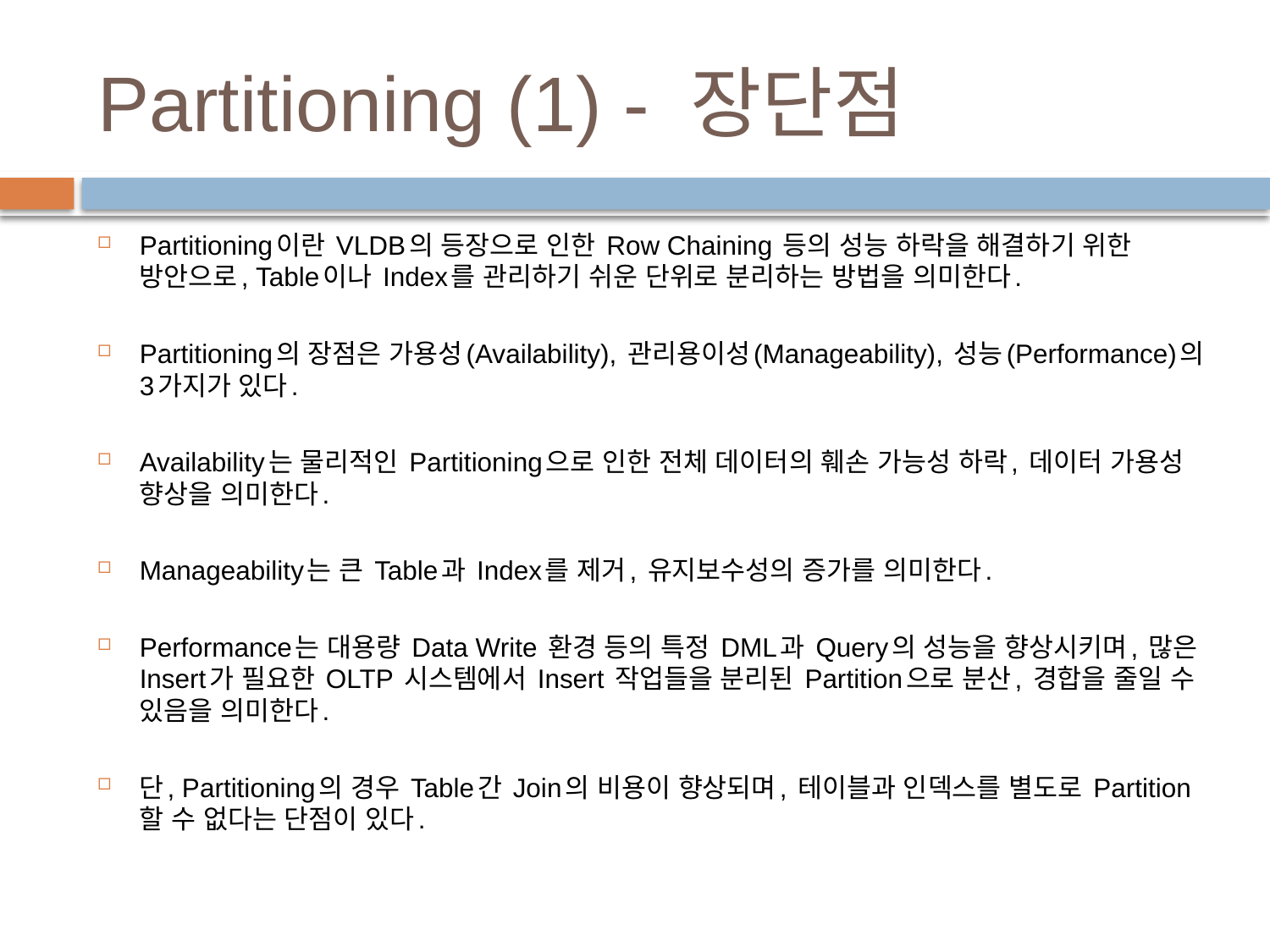

# Partitioning (1) - 장단점
Partitioning이란 VLDB의 등장으로 인한 Row Chaining 등의 성능 하락을 해결하기 위한 방안으로, Table이나 Index를 관리하기 쉬운 단위로 분리하는 방법을 의미한다.

Partitioning의 장점은 가용성(Availability), 관리용이성(Manageability), 성능(Performance)의 3가지가 있다.

Availability는 물리적인 Partitioning으로 인한 전체 데이터의 훼손 가능성 하락, 데이터 가용성 향상을 의미한다.

Manageability는 큰 Table과 Index를 제거, 유지보수성의 증가를 의미한다.

Performance는 대용량 Data Write 환경 등의 특정 DML과 Query의 성능을 향상시키며, 많은 Insert가 필요한 OLTP 시스템에서 Insert 작업들을 분리된 Partition으로 분산, 경합을 줄일 수 있음을 의미한다.

단, Partitioning의 경우 Table간 Join의 비용이 향상되며, 테이블과 인덱스를 별도로 Partition할 수 없다는 단점이 있다.